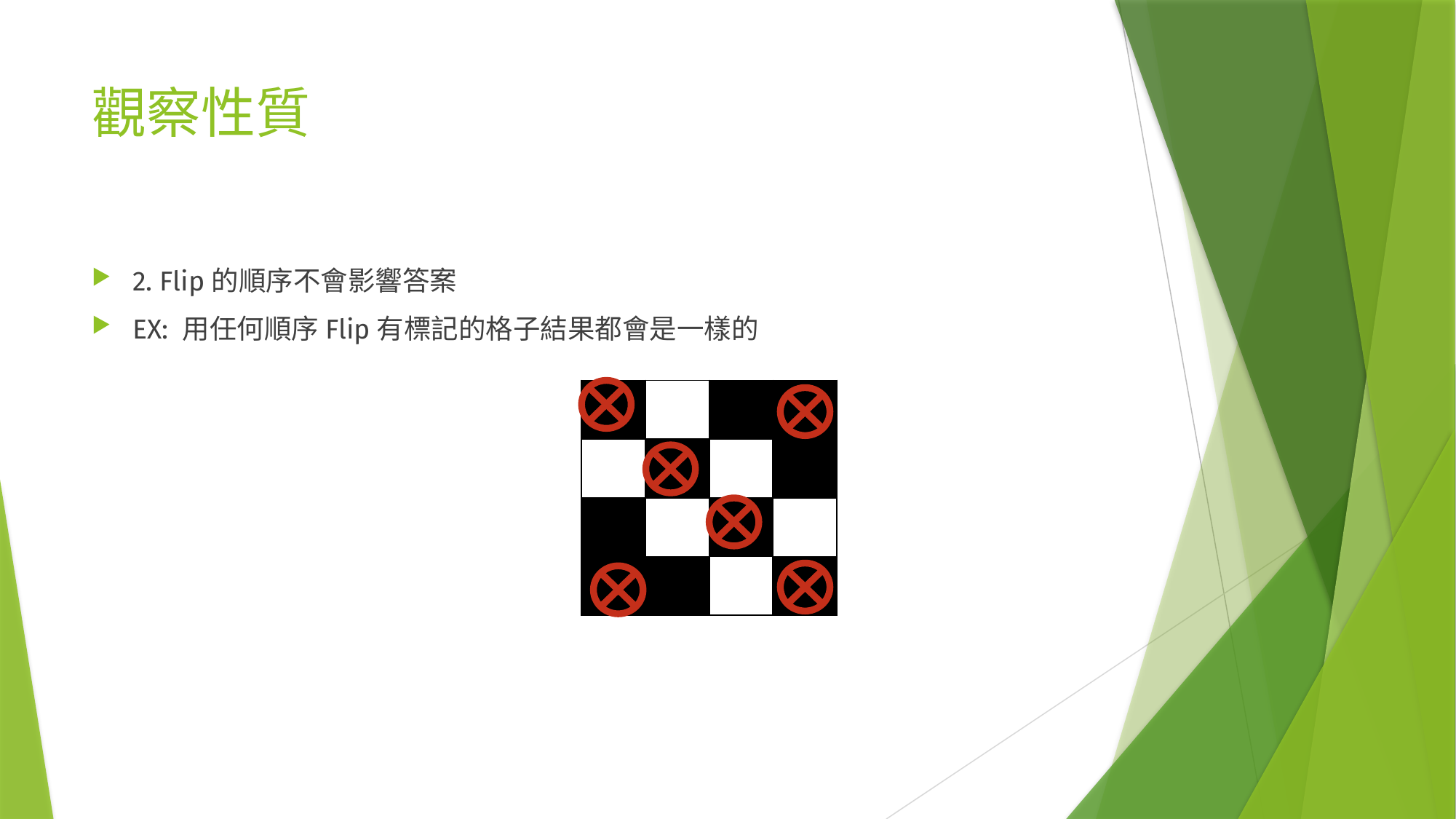

# 觀察性質
2. Flip的順序不會影響答案
EX: 用任何順序Flip有標記的格子結果都會是一樣的
|  |  |  |  |
| --- | --- | --- | --- |
|  |  |  |  |
|  |  |  |  |
|  |  |  |  |